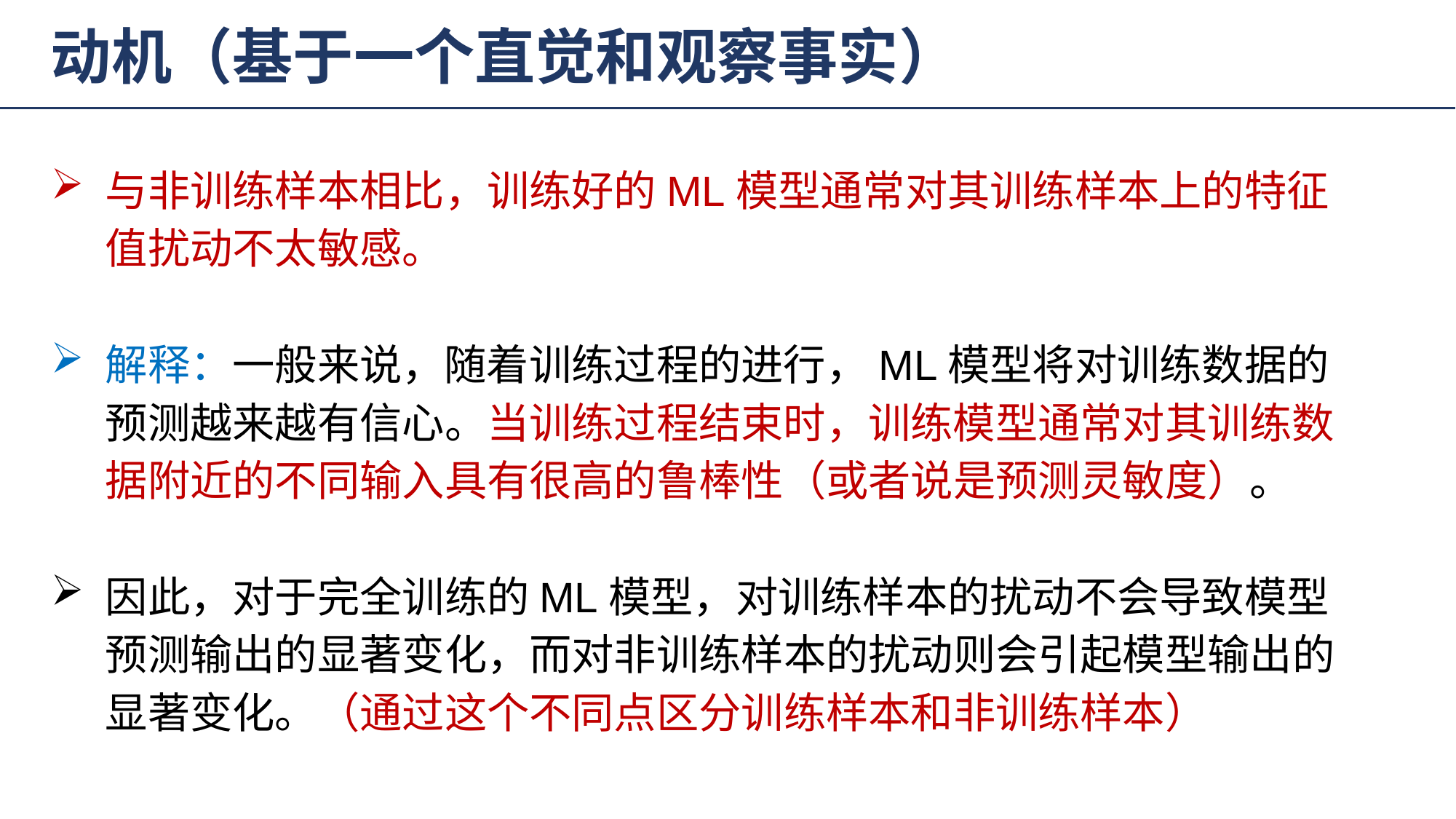

动机（基于一个直觉和观察事实）
与非训练样本相比，训练好的ML模型通常对其训练样本上的特征值扰动不太敏感。

解释：一般来说，随着训练过程的进行，ML模型将对训练数据的预测越来越有信心。当训练过程结束时，训练模型通常对其训练数据附近的不同输入具有很高的鲁棒性（或者说是预测灵敏度）。

因此，对于完全训练的ML模型，对训练样本的扰动不会导致模型预测输出的显著变化，而对非训练样本的扰动则会引起模型输出的显著变化。（通过这个不同点区分训练样本和非训练样本）